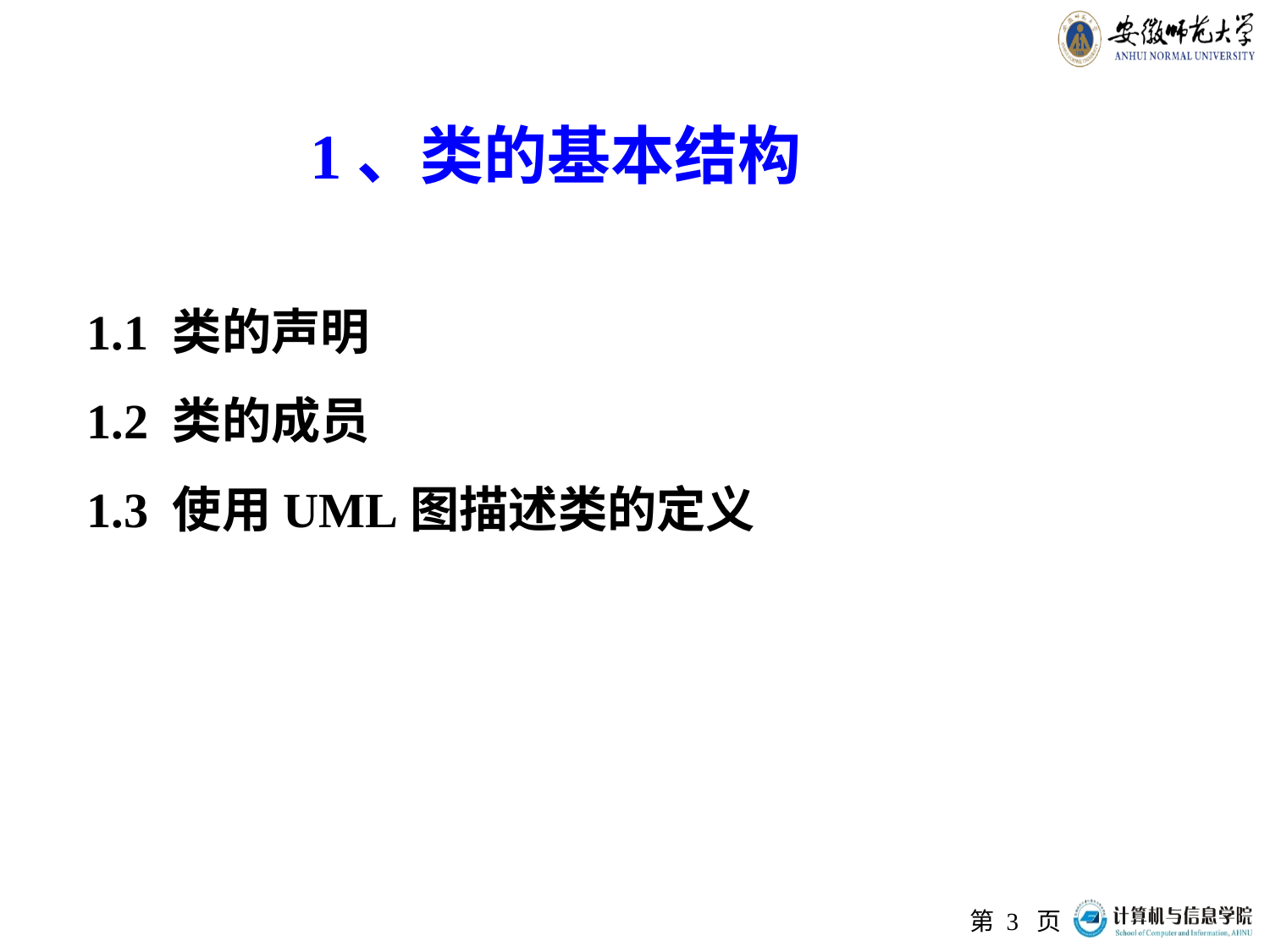

# 1、类的基本结构
1.1 类的声明
1.2 类的成员
1.3 使用UML图描述类的定义
第 3  页